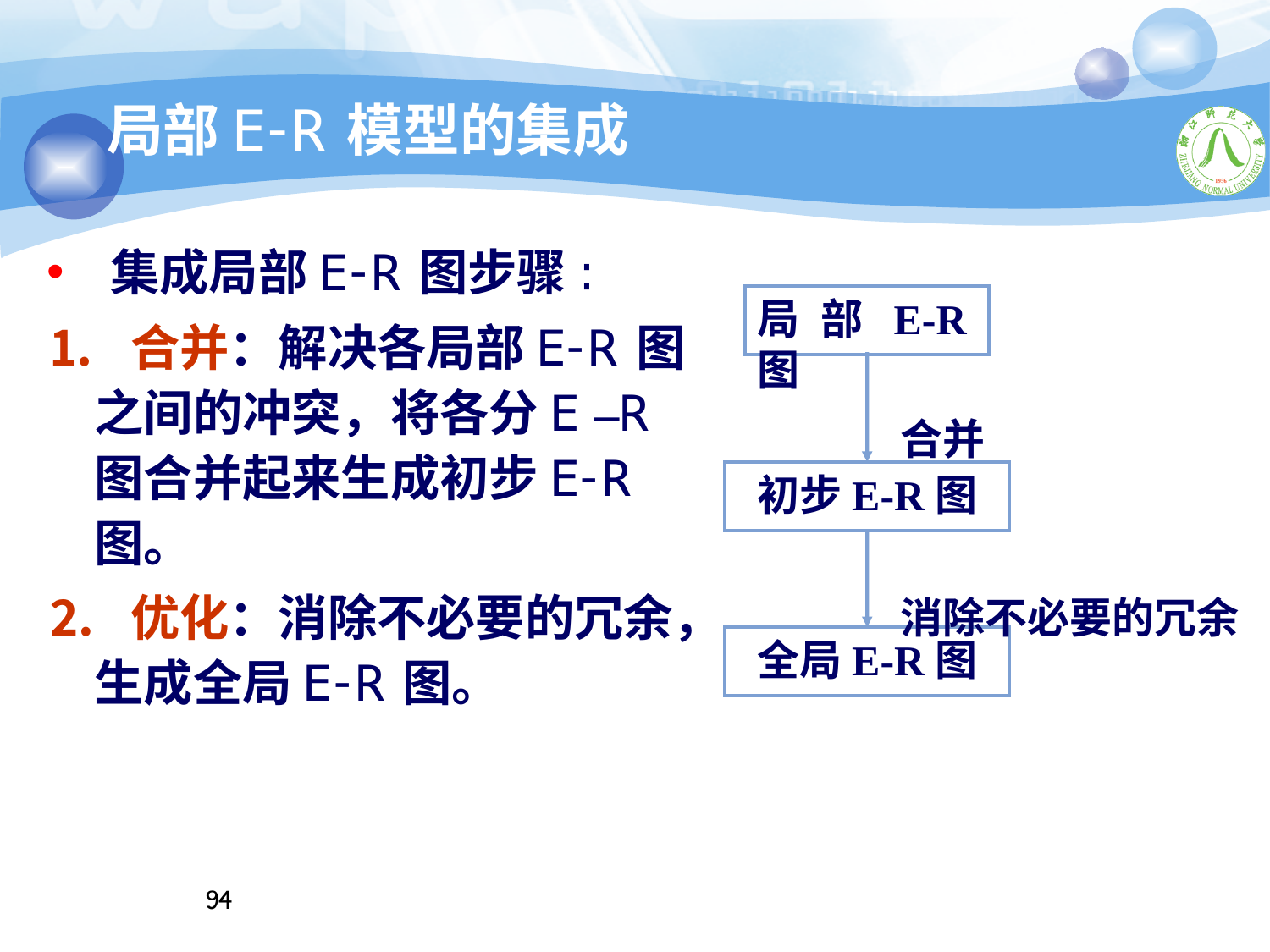

局部E-R模型的集成
集成局部E-R图步骤:
⒈  合并：解决各局部E-R图之间的冲突，将各分E –R图合并起来生成初步E-R图。
⒉  优化：消除不必要的冗余，生成全局E-R图。
局部E-R图

合并
初步E-R图

消除不必要的冗余
全局E-R图
94